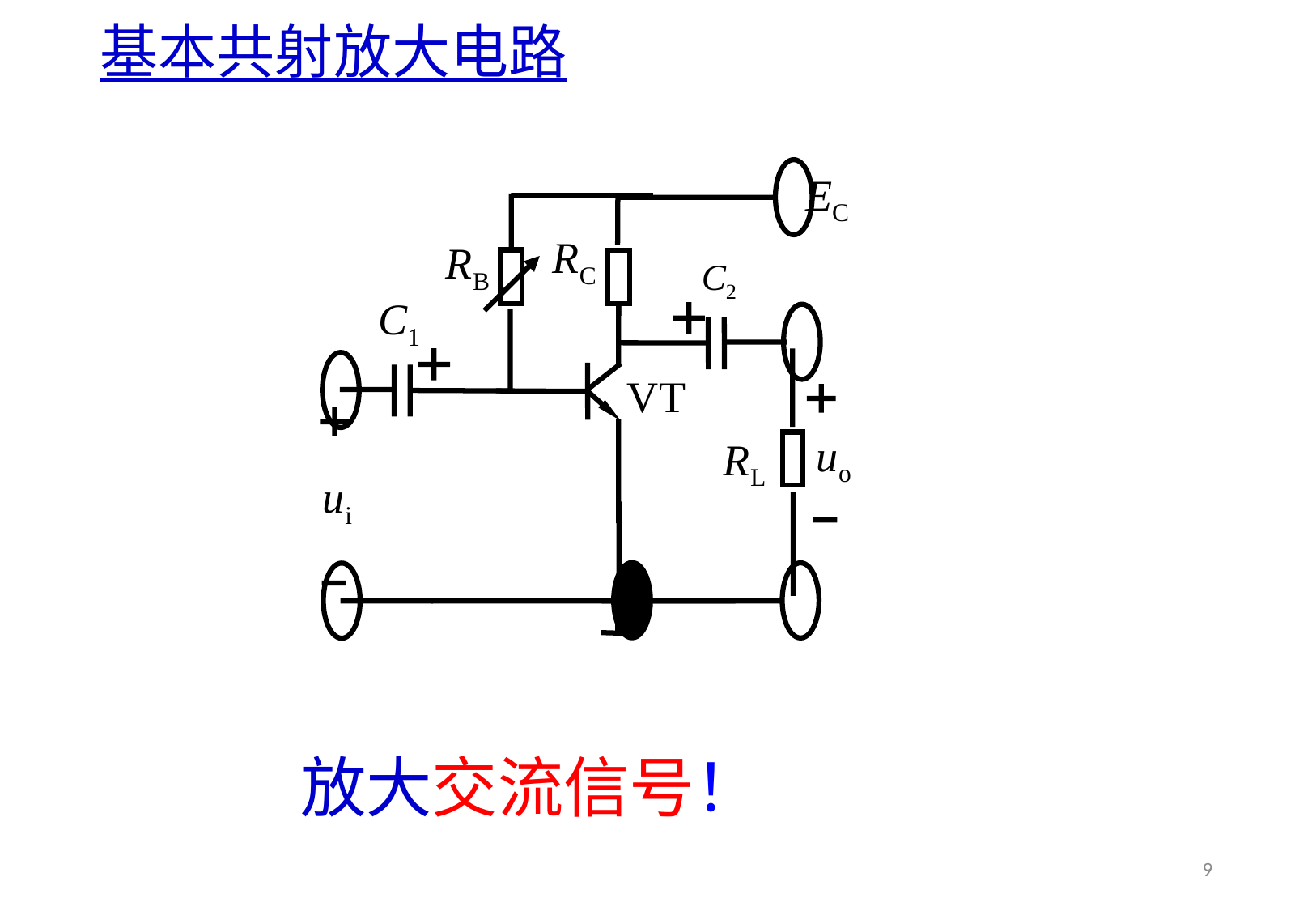

基本共射放大电路

EC

RC
C2

C1

VT

uo
RL

ui

RB
放大交流信号！
9